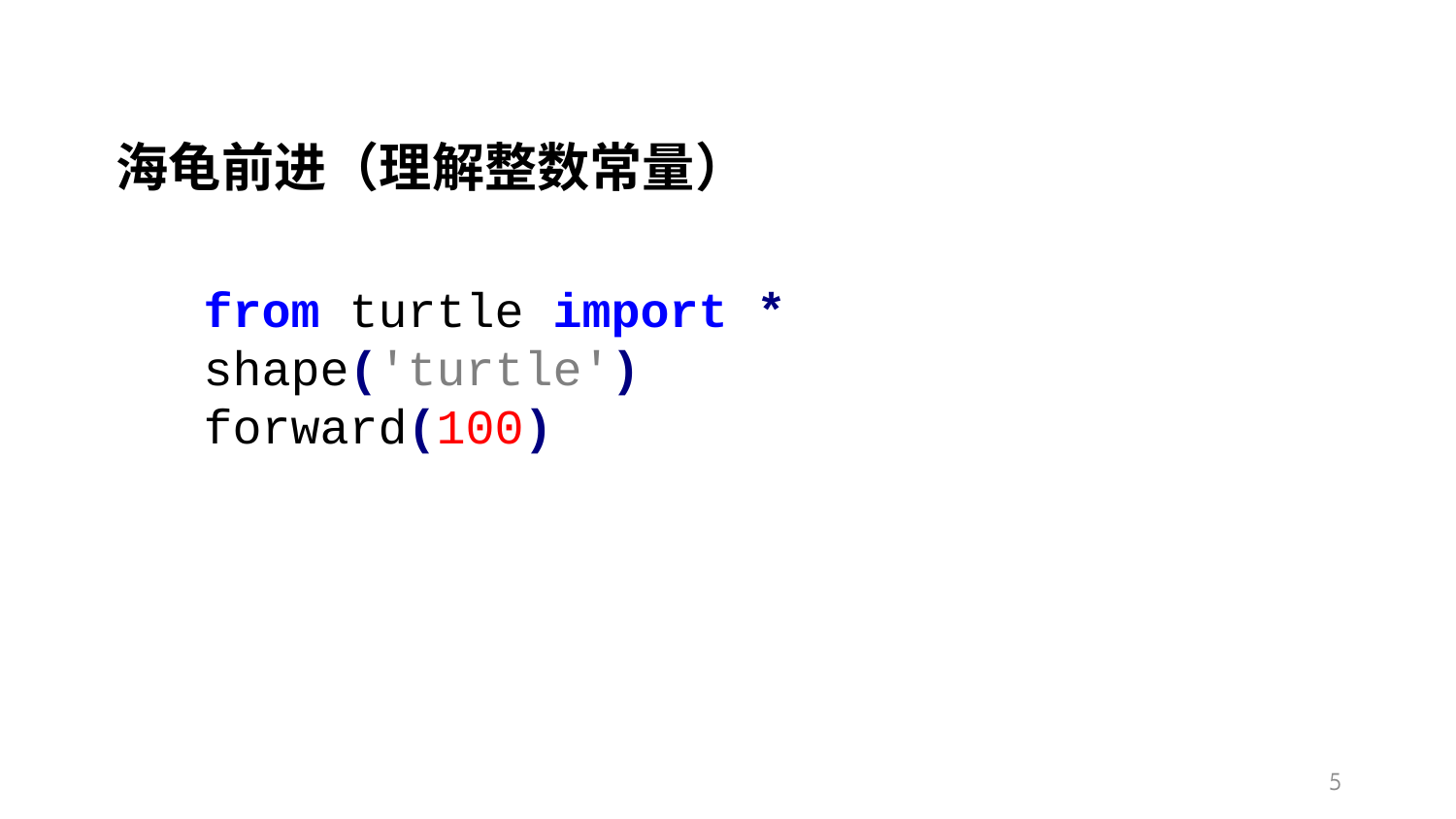

海龟前进（理解整数常量）
from turtle import *
shape('turtle')
forward(100)
5